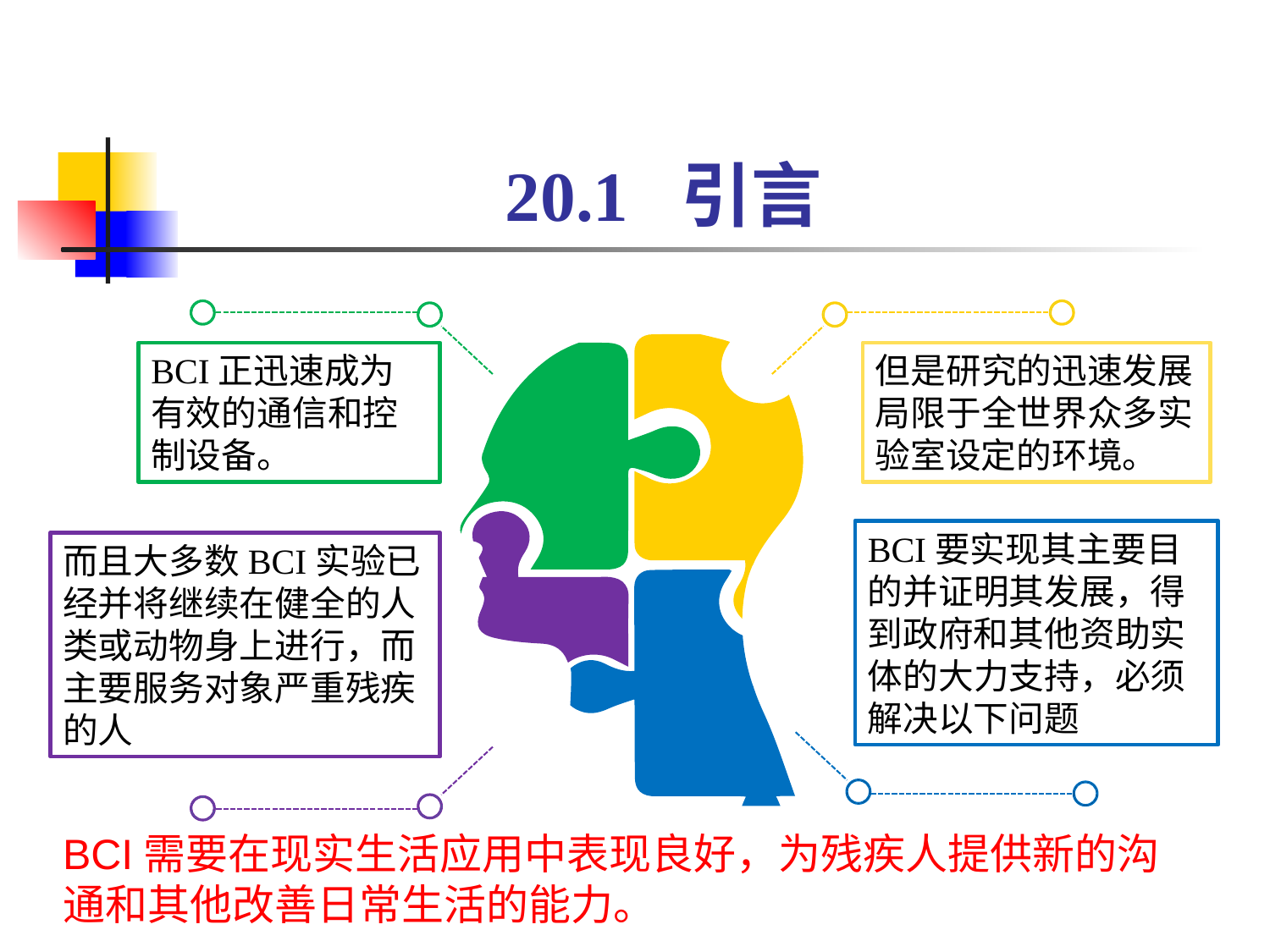

20.1  引言

BCI正迅速成为有效的通信和控制设备。
但是研究的迅速发展局限于全世界众多实验室设定的环境。
BCI要实现其主要目的并证明其发展，得到政府和其他资助实体的大力支持，必须解决以下问题
而且大多数BCI实验已经并将继续在健全的人类或动物身上进行，而主要服务对象严重残疾的人

BCI需要在现实生活应用中表现良好，为残疾人提供新的沟通和其他改善日常生活的能力。